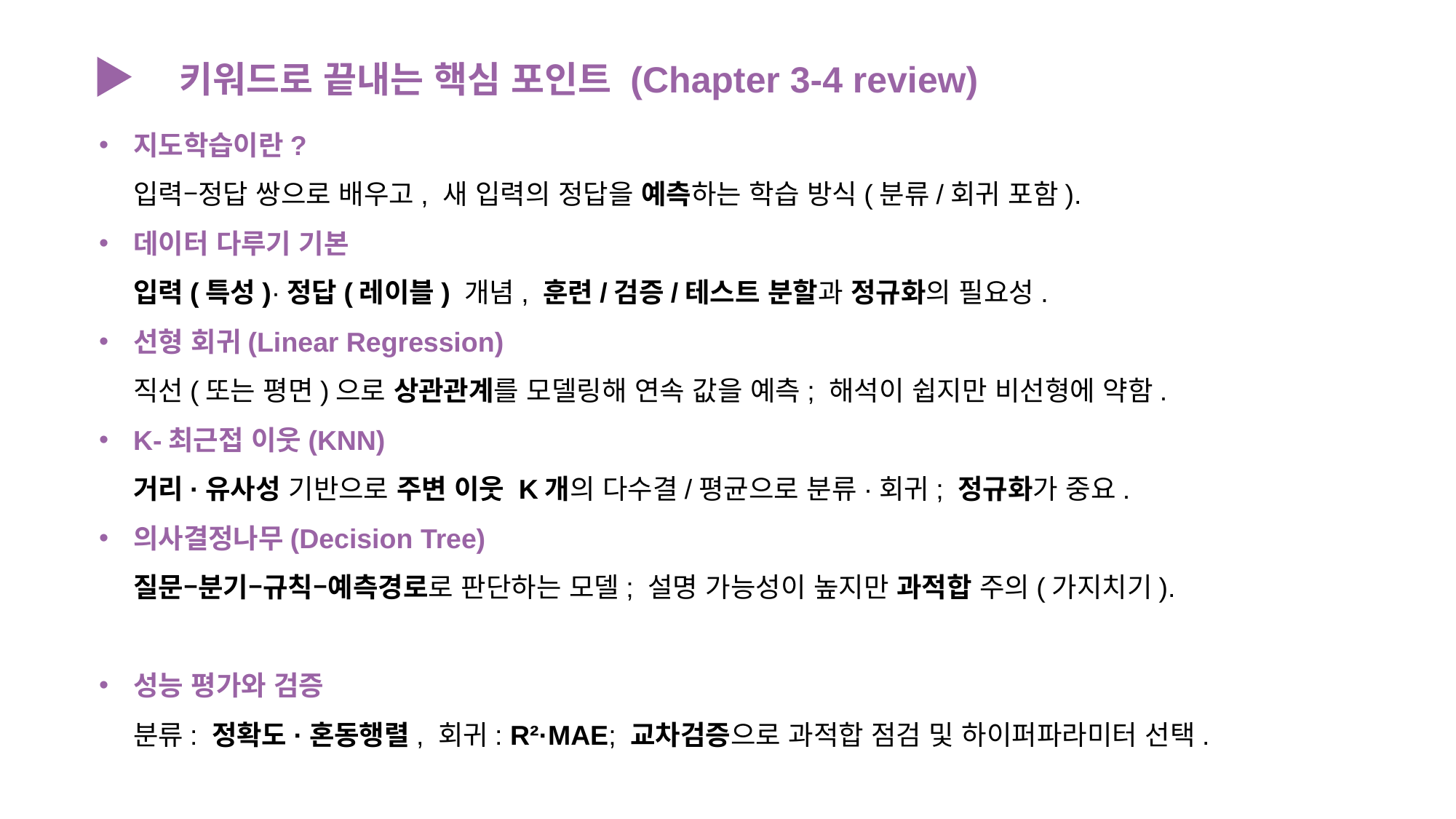

키워드로 끝내는 핵심 포인트 (Chapter 3-4 review)

지도학습이란?
입력–정답 쌍으로 배우고, 새 입력의 정답을 예측하는 학습 방식(분류/회귀 포함).
데이터 다루기 기본
입력(특성)·정답(레이블) 개념, 훈련/검증/테스트 분할과 정규화의 필요성.
선형 회귀(Linear Regression)
직선(또는 평면)으로 상관관계를 모델링해 연속 값을 예측; 해석이 쉽지만 비선형에 약함.
K-최근접 이웃(KNN)
거리·유사성 기반으로 주변 이웃 K개의 다수결/평균으로 분류·회귀; 정규화가 중요.
의사결정나무(Decision Tree)
질문–분기–규칙–예측경로로 판단하는 모델; 설명 가능성이 높지만 과적합 주의(가지치기).

성능 평가와 검증
분류: 정확도·혼동행렬, 회귀: R²·MAE; 교차검증으로 과적합 점검 및 하이퍼파라미터 선택.